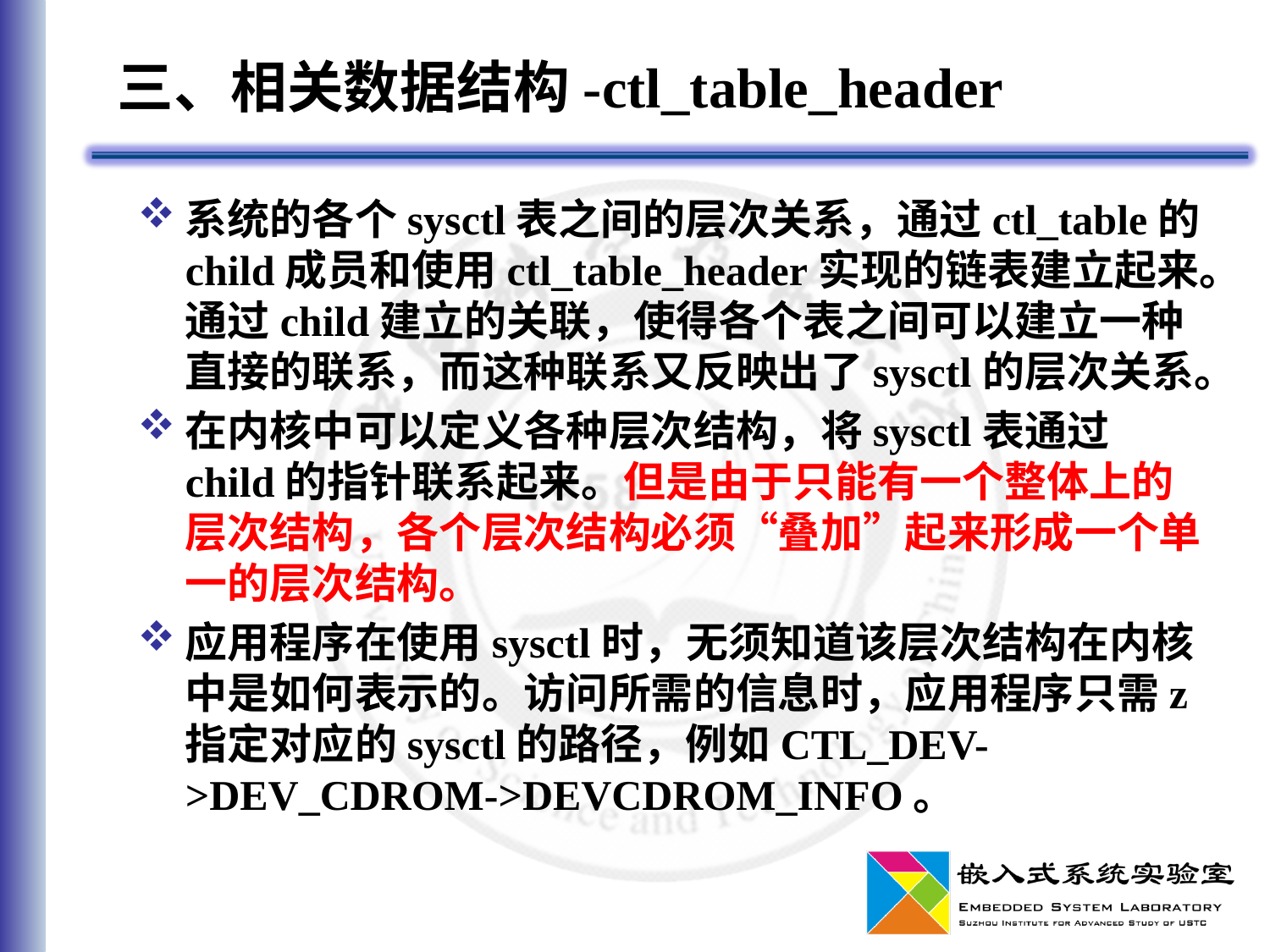

# 三、相关数据结构-ctl_table_header
系统的各个sysctl表之间的层次关系，通过ctl_table的child成员和使用ctl_table_header实现的链表建立起来。通过child建立的关联，使得各个表之间可以建立一种直接的联系，而这种联系又反映出了sysctl的层次关系。
在内核中可以定义各种层次结构，将sysctl表通过child的指针联系起来。但是由于只能有一个整体上的层次结构，各个层次结构必须“叠加”起来形成一个单一的层次结构。
应用程序在使用sysctl时，无须知道该层次结构在内核中是如何表示的。访问所需的信息时，应用程序只需z指定对应的sysctl的路径，例如CTL_DEV->DEV_CDROM->DEVCDROM_INFO。